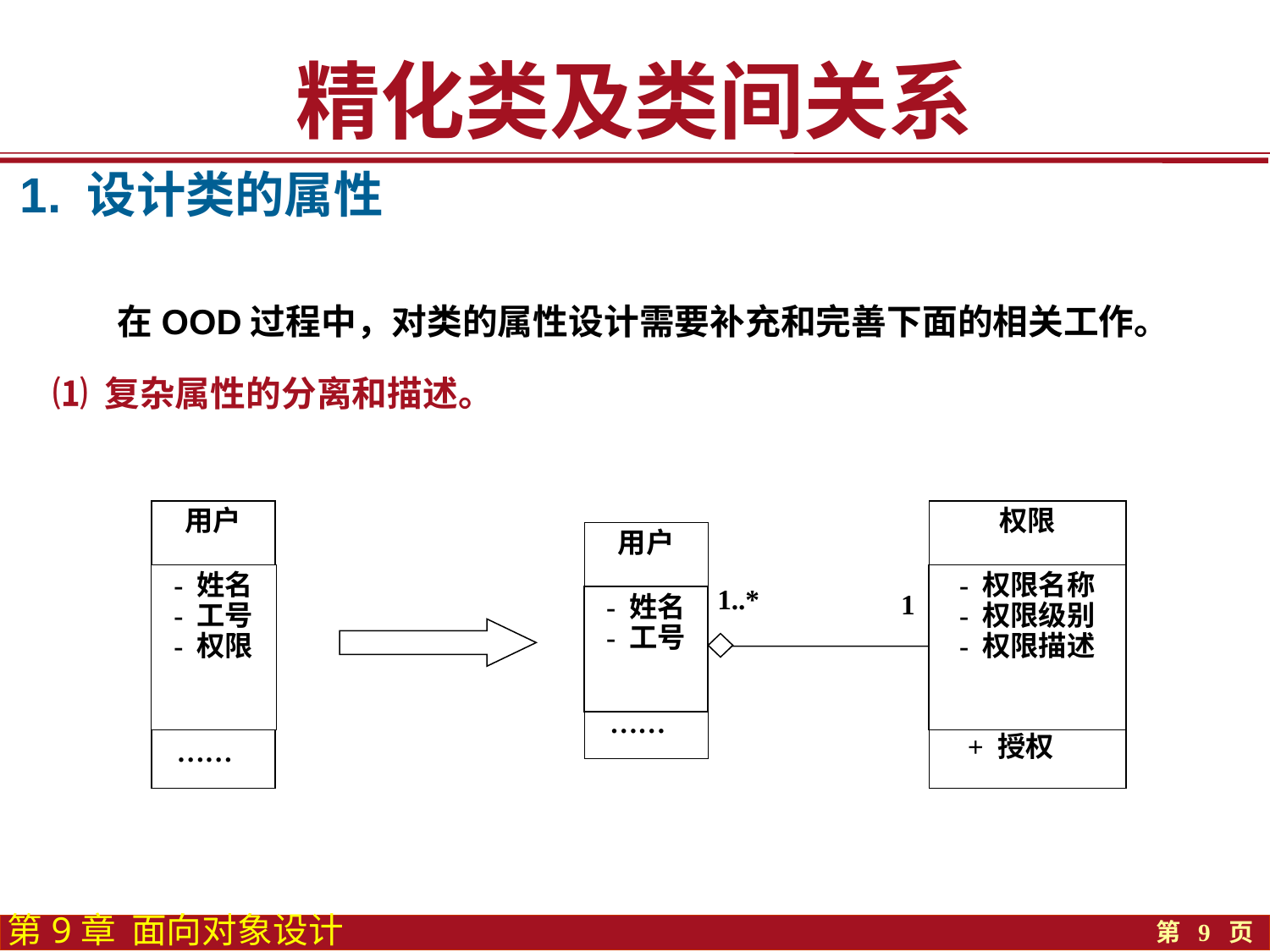

精化类及类间关系
1. 设计类的属性
       在OOD过程中，对类的属性设计需要补充和完善下面的相关工作。
⑴ 复杂属性的分离和描述。
用户
权限
- 权限名称
- 权限级别
- 权限描述
+ 授权
用户
- 姓名
- 工号
……
- 姓名
- 工号
- 权限
1..*
1

……